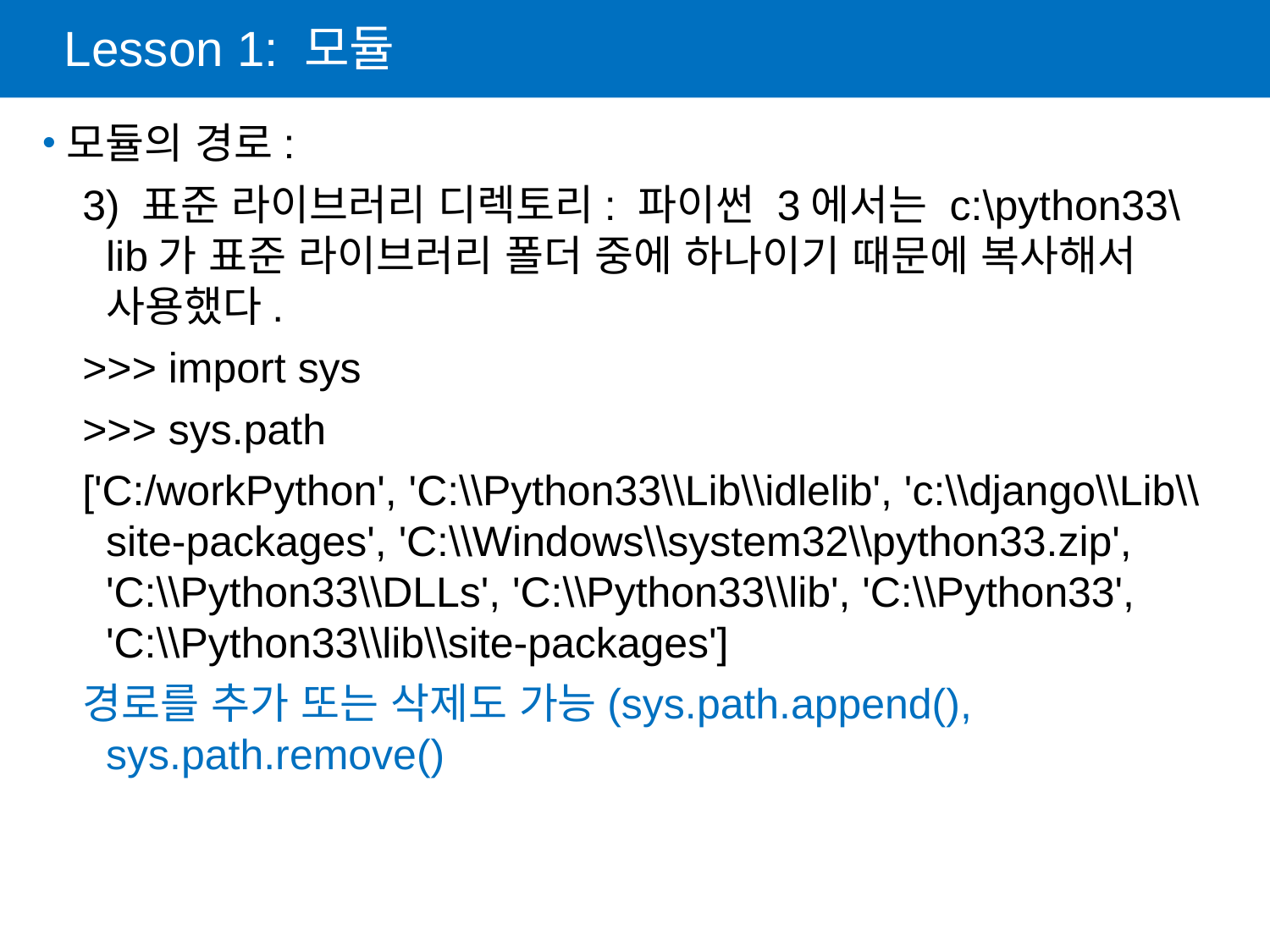

# Lesson 1: 모듈
모듈의 경로:
3) 표준 라이브러리 디렉토리: 파이썬 3에서는 c:\python33\lib가 표준 라이브러리 폴더 중에 하나이기 때문에 복사해서 사용했다.
>>> import sys
>>> sys.path
['C:/workPython', 'C:\\Python33\\Lib\\idlelib', 'c:\\django\\Lib\\site-packages', 'C:\\Windows\\system32\\python33.zip', 'C:\\Python33\\DLLs', 'C:\\Python33\\lib', 'C:\\Python33', 'C:\\Python33\\lib\\site-packages']
경로를 추가 또는 삭제도 가능(sys.path.append(), sys.path.remove()